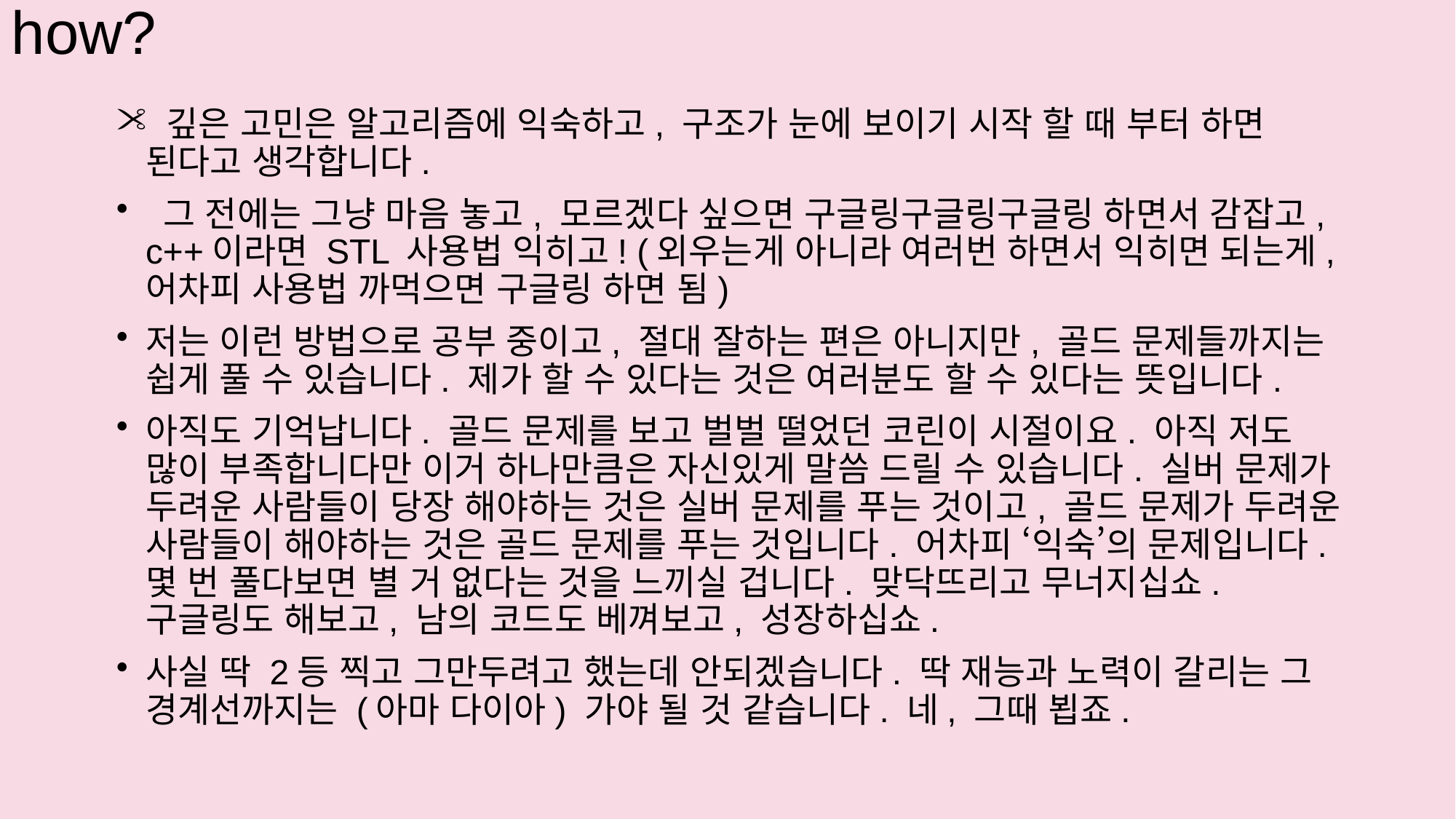

how?
 깊은 고민은 알고리즘에 익숙하고, 구조가 눈에 보이기 시작 할 때 부터 하면 된다고 생각합니다.
 그 전에는 그냥 마음 놓고, 모르겠다 싶으면 구글링구글링구글링 하면서 감잡고, c++이라면 STL 사용법 익히고! (외우는게 아니라 여러번 하면서 익히면 되는게, 어차피 사용법 까먹으면 구글링 하면 됨)
저는 이런 방법으로 공부 중이고, 절대 잘하는 편은 아니지만, 골드 문제들까지는 쉽게 풀 수 있습니다. 제가 할 수 있다는 것은 여러분도 할 수 있다는 뜻입니다.
아직도 기억납니다. 골드 문제를 보고 벌벌 떨었던 코린이 시절이요. 아직 저도 많이 부족합니다만 이거 하나만큼은 자신있게 말씀 드릴 수 있습니다. 실버 문제가 두려운 사람들이 당장 해야하는 것은 실버 문제를 푸는 것이고, 골드 문제가 두려운 사람들이 해야하는 것은 골드 문제를 푸는 것입니다. 어차피 ‘익숙’의 문제입니다. 몇 번 풀다보면 별 거 없다는 것을 느끼실 겁니다. 맞닥뜨리고 무너지십쇼. 구글링도 해보고, 남의 코드도 베껴보고, 성장하십쇼.
사실 딱 2등 찍고 그만두려고 했는데 안되겠습니다. 딱 재능과 노력이 갈리는 그 경계선까지는 (아마 다이아) 가야 될 것 같습니다. 네, 그때 뵙죠.